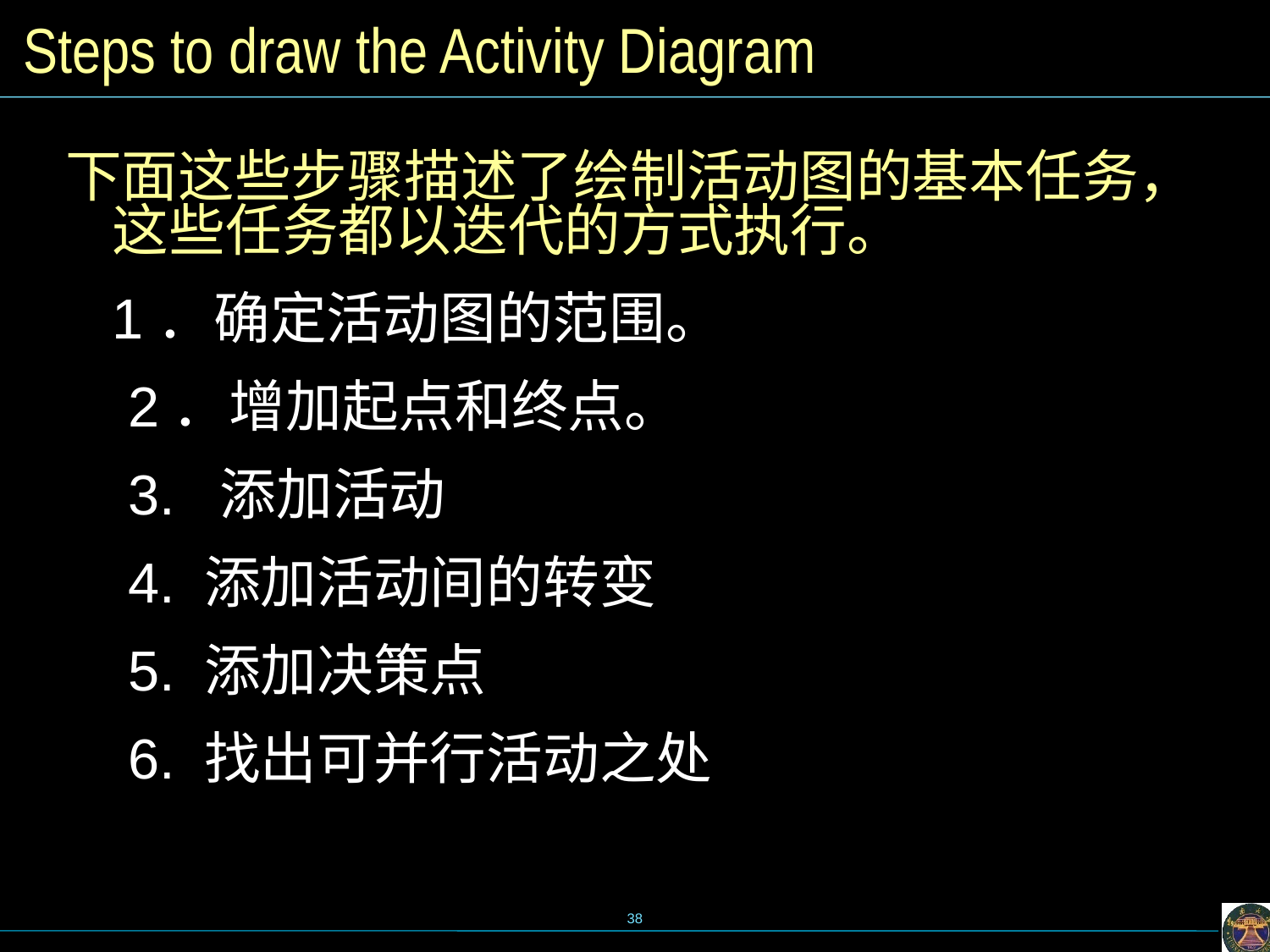

# Steps to draw the Activity Diagram
下面这些步骤描述了绘制活动图的基本任务，这些任务都以迭代的方式执行。
	1．确定活动图的范围。
    2．增加起点和终点。
    3.  添加活动
    4. 添加活动间的转变
    5. 添加决策点
    6. 找出可并行活动之处